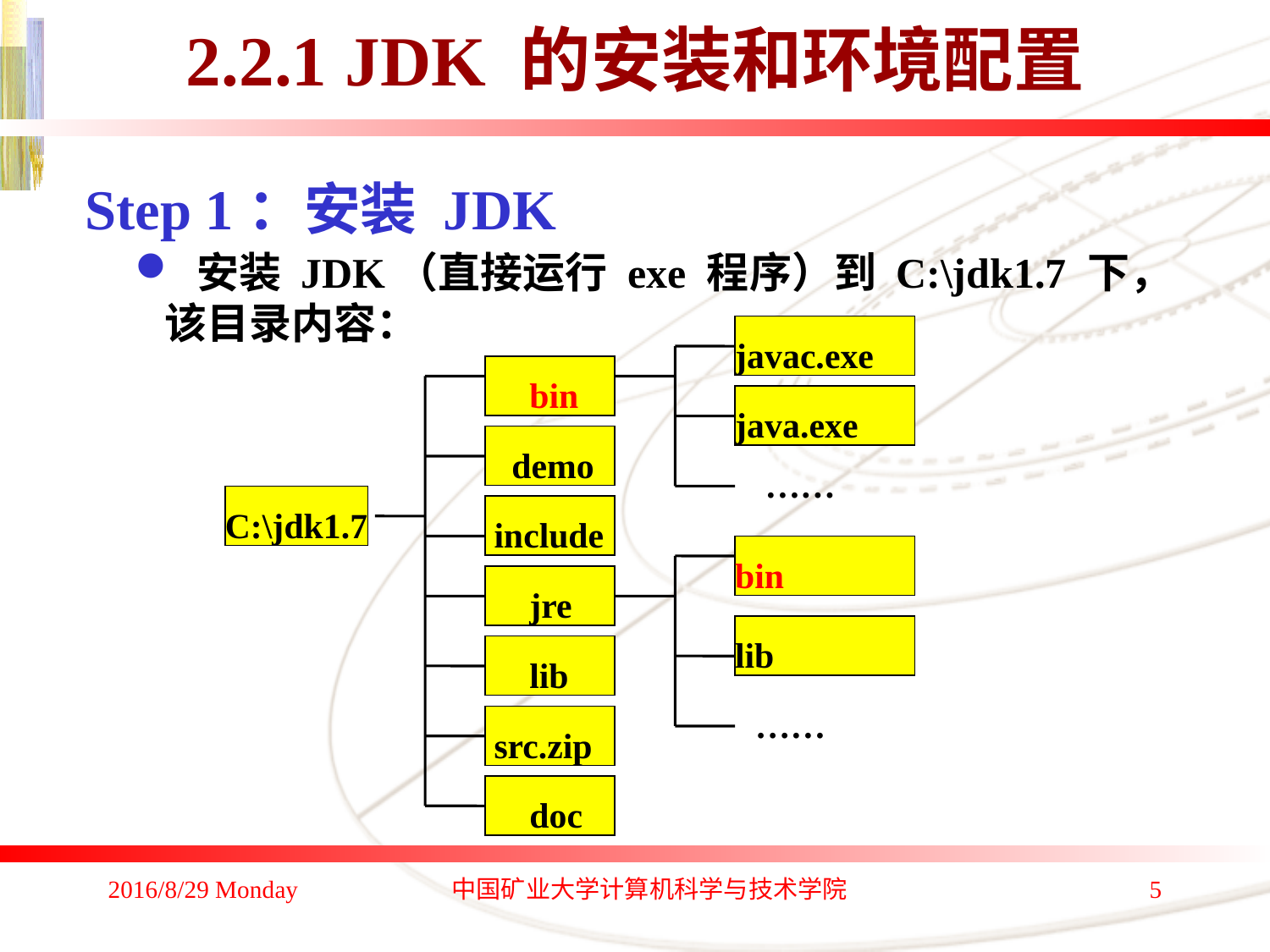

# 2.2.1 JDK 的安装和环境配置
Step 1：安装 JDK

 安装 JDK（直接运行 exe 程序）到 C:\jdk1.7 下，该目录内容：
javac.exe

     bin

java.exe

   demo
……

C:\jdk1.7

 include

bin

     jre

lib
     lib

……
 src.zip

     doc

2016/8/29 Monday
中国矿业大学计算机科学与技术学院
5